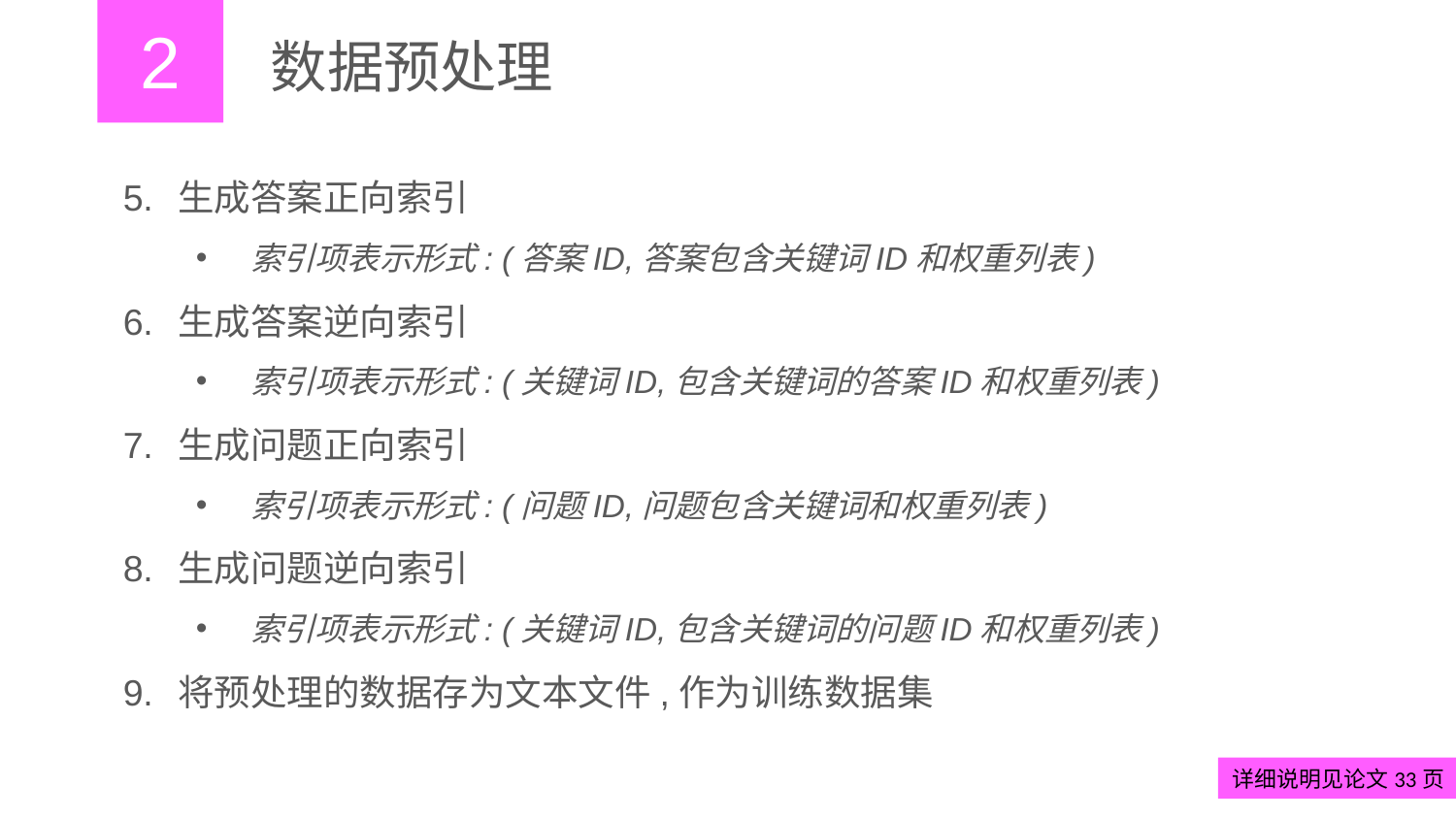

2
# 数据预处理
生成答案正向索引
索引项表示形式: (答案ID,答案包含关键词ID和权重列表)
生成答案逆向索引
索引项表示形式: (关键词ID,包含关键词的答案ID和权重列表)
生成问题正向索引
索引项表示形式: (问题ID,问题包含关键词和权重列表)
生成问题逆向索引
索引项表示形式: (关键词ID,包含关键词的问题ID和权重列表)
将预处理的数据存为文本文件,作为训练数据集

详细说明见论文33页